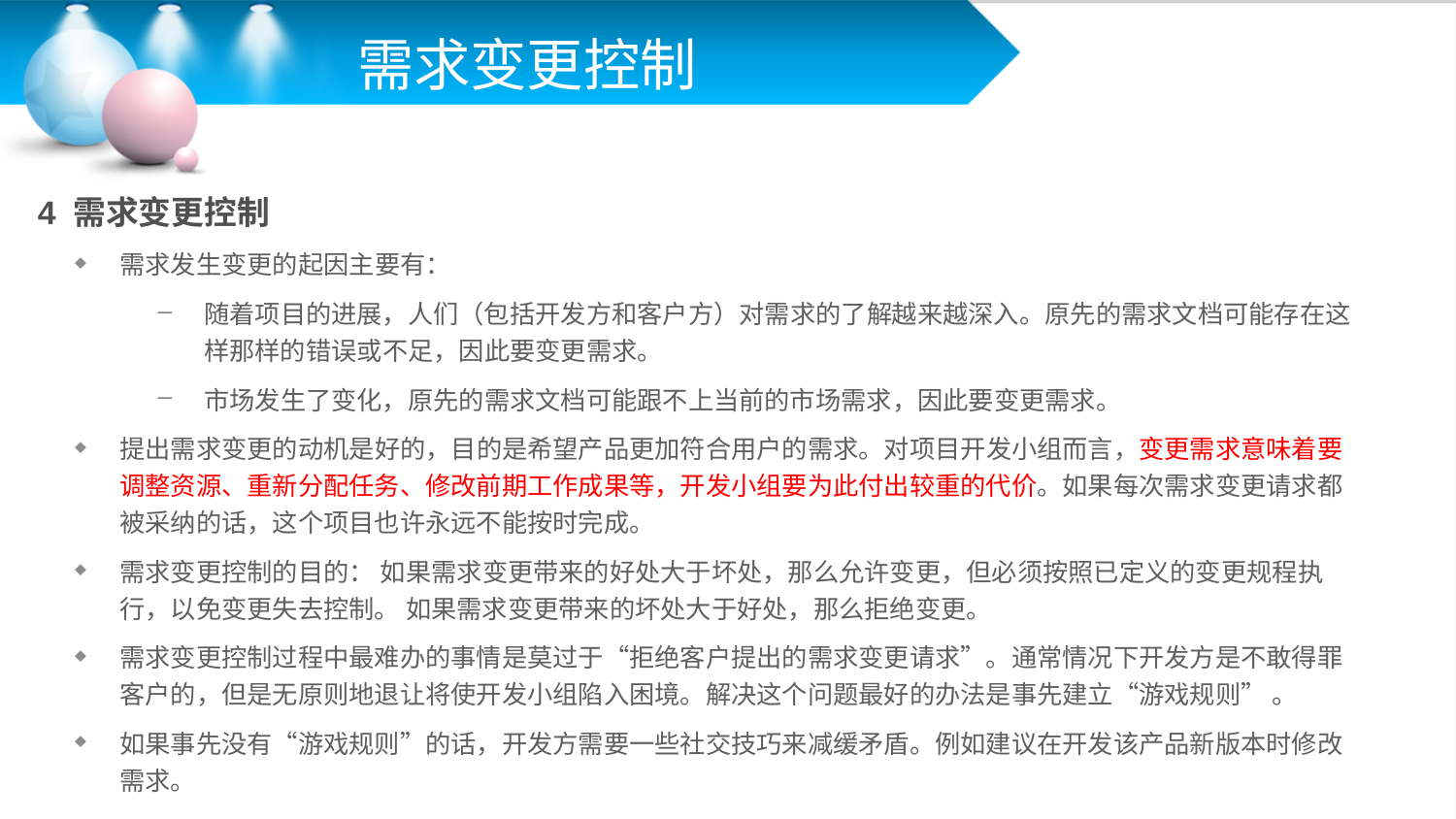

需求变更控制
4 需求变更控制
需求发生变更的起因主要有：
随着项目的进展，人们（包括开发方和客户方）对需求的了解越来越深入。原先的需求文档可能存在这样那样的错误或不足，因此要变更需求。
市场发生了变化，原先的需求文档可能跟不上当前的市场需求，因此要变更需求。
提出需求变更的动机是好的，目的是希望产品更加符合用户的需求。对项目开发小组而言，变更需求意味着要调整资源、重新分配任务、修改前期工作成果等，开发小组要为此付出较重的代价。如果每次需求变更请求都被采纳的话，这个项目也许永远不能按时完成。
需求变更控制的目的： 如果需求变更带来的好处大于坏处，那么允许变更，但必须按照已定义的变更规程执行，以免变更失去控制。 如果需求变更带来的坏处大于好处，那么拒绝变更。
需求变更控制过程中最难办的事情是莫过于“拒绝客户提出的需求变更请求”。通常情况下开发方是不敢得罪客户的，但是无原则地退让将使开发小组陷入困境。解决这个问题最好的办法是事先建立“游戏规则” 。
如果事先没有“游戏规则”的话，开发方需要一些社交技巧来减缓矛盾。例如建议在开发该产品新版本时修改需求。